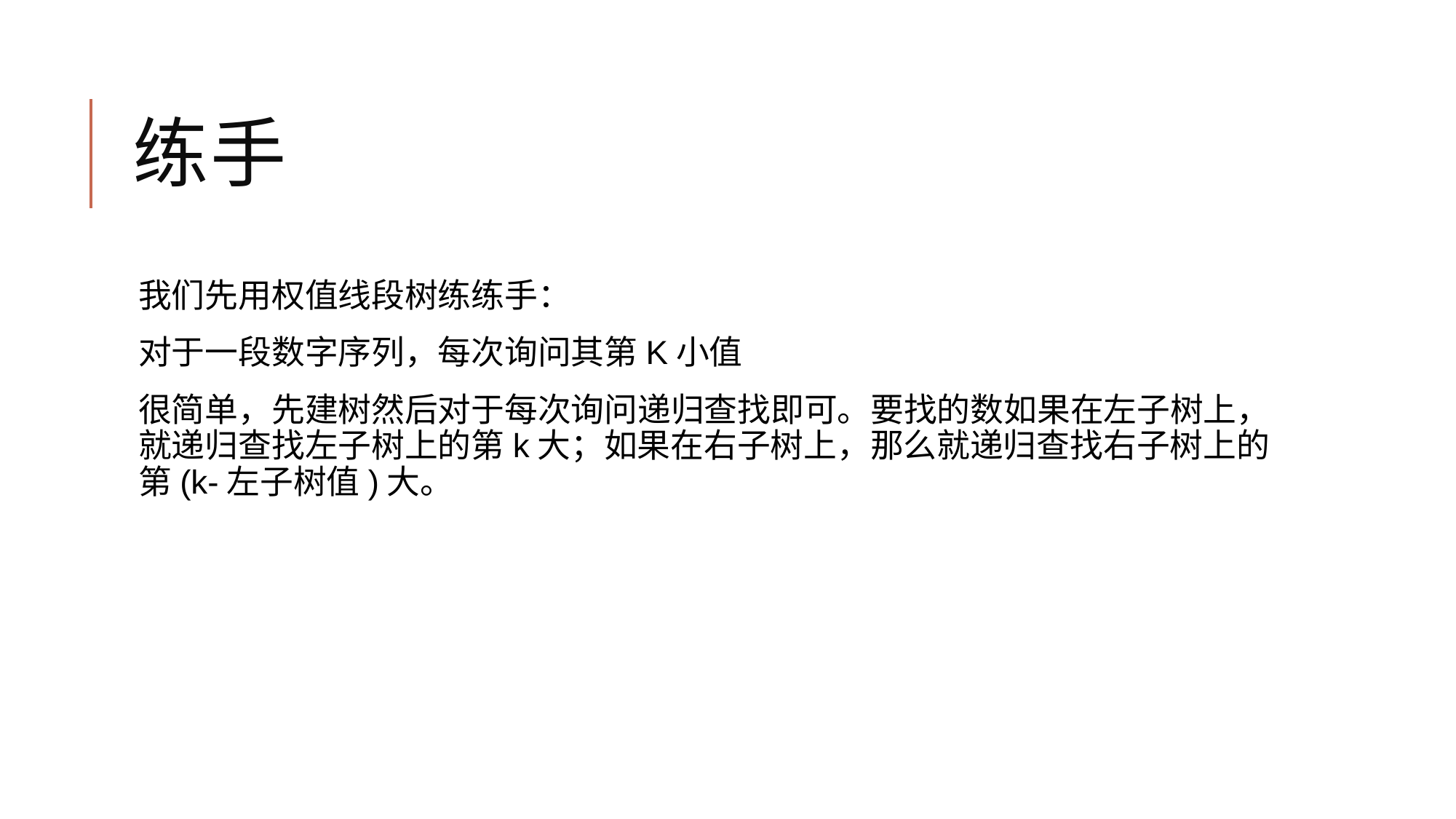

# 练手
我们先用权值线段树练练手：
对于一段数字序列，每次询问其第K小值
很简单，先建树然后对于每次询问递归查找即可。要找的数如果在左子树上，就递归查找左子树上的第k大；如果在右子树上，那么就递归查找右子树上的第(k-左子树值)大。